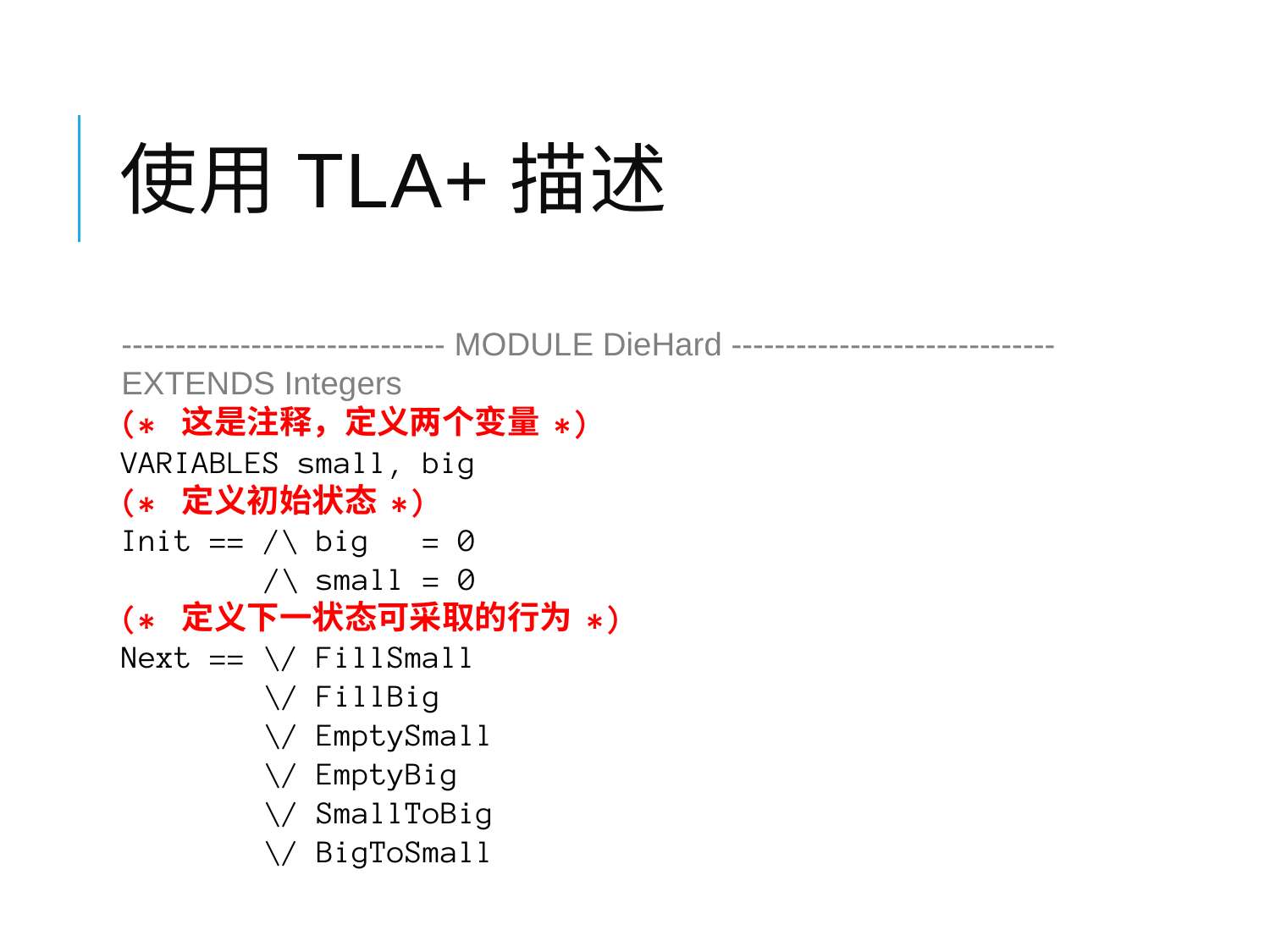

# 使用TLA+描述
------------------------------ MODULE DieHard ------------------------------
EXTENDS Integers
(* 这是注释，定义两个变量 *)
VARIABLES small, big
(* 定义初始状态 *)
Init == /\ big   = 0
        /\ small = 0
(* 定义下一状态可采取的行为 *)
Next == \/ FillSmall
        \/ FillBig
        \/ EmptySmall
        \/ EmptyBig
        \/ SmallToBig
        \/ BigToSmall